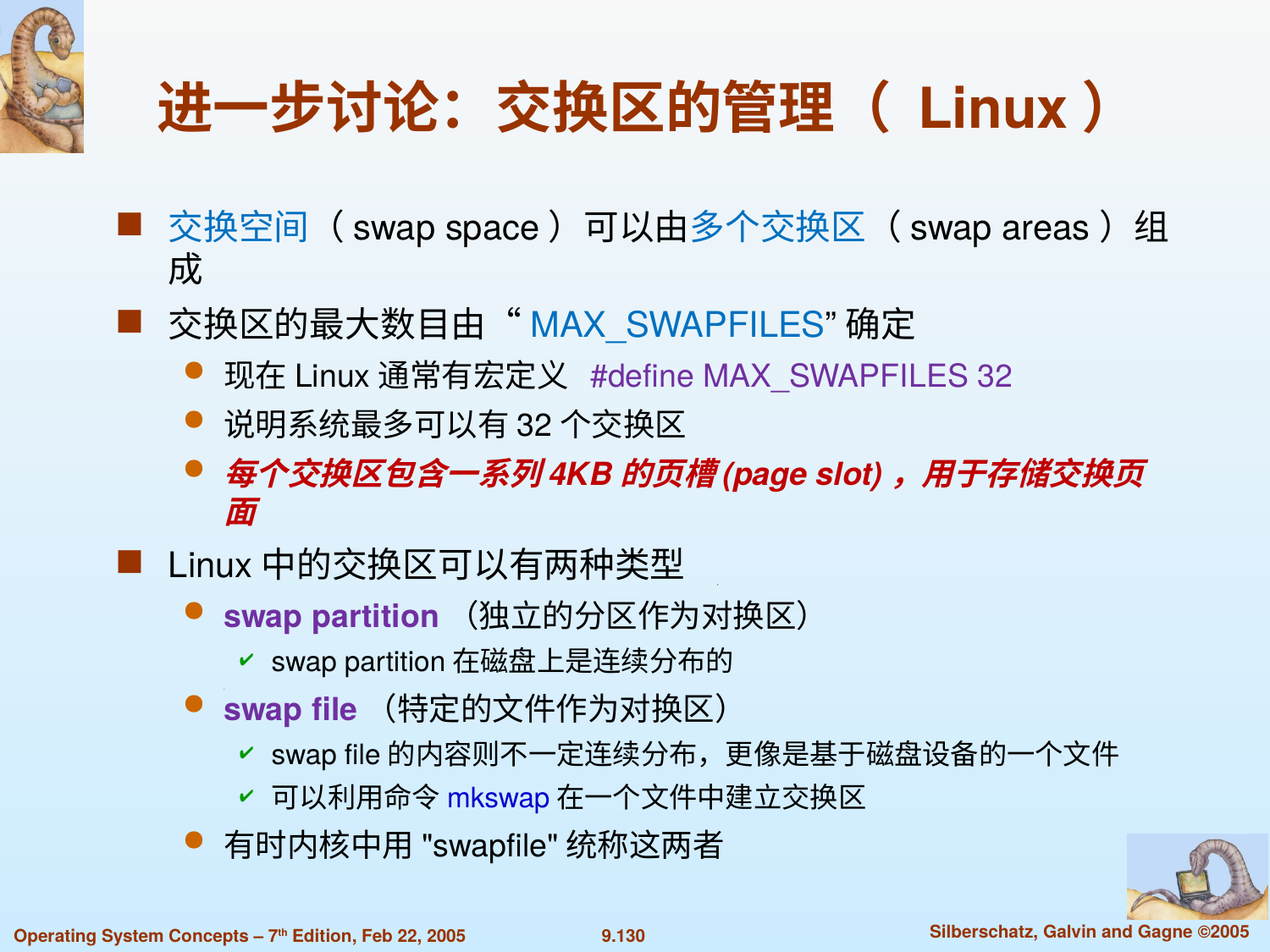

进一步讨论：交换区的管理（ Linux）
交换空间（swap space）可以由多个交换区（swap areas）组成
交换区的最大数目由“MAX_SWAPFILES”确定
现在Linux通常有宏定义  #define MAX_SWAPFILES 32
说明系统最多可以有32个交换区
每个交换区包含一系列4KB的页槽(page slot)，用于存储交换页面
Linux中的交换区可以有两种类型
swap partition（独立的分区作为对换区）
swap partition在磁盘上是连续分布的
swap file（特定的文件作为对换区）
swap file的内容则不一定连续分布，更像是基于磁盘设备的一个文件
可以利用命令mkswap在一个文件中建立交换区
有时内核中用"swapfile"统称这两者